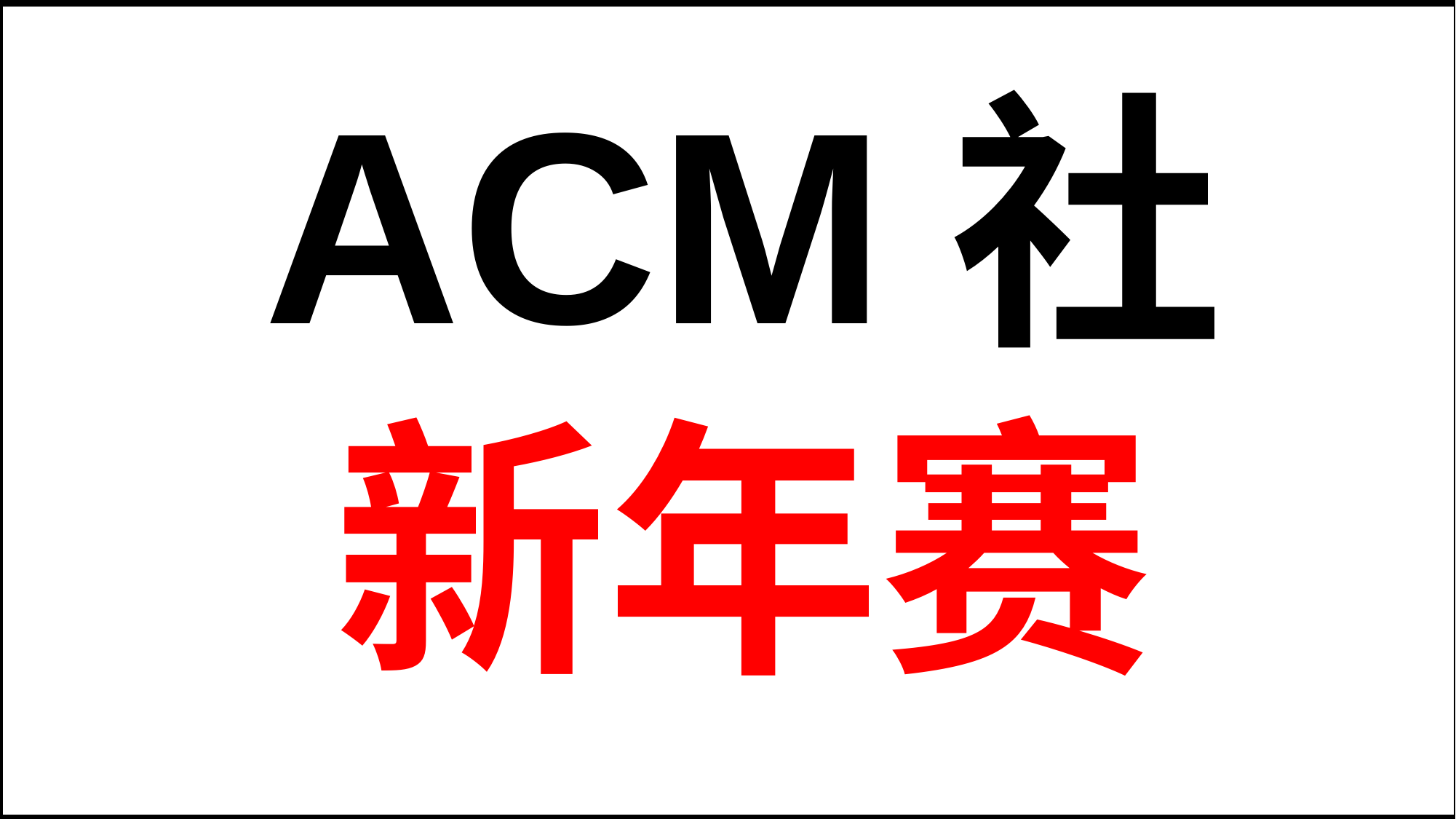

|  |
| --- |
|  |
| --- |
ACM社
新年赛